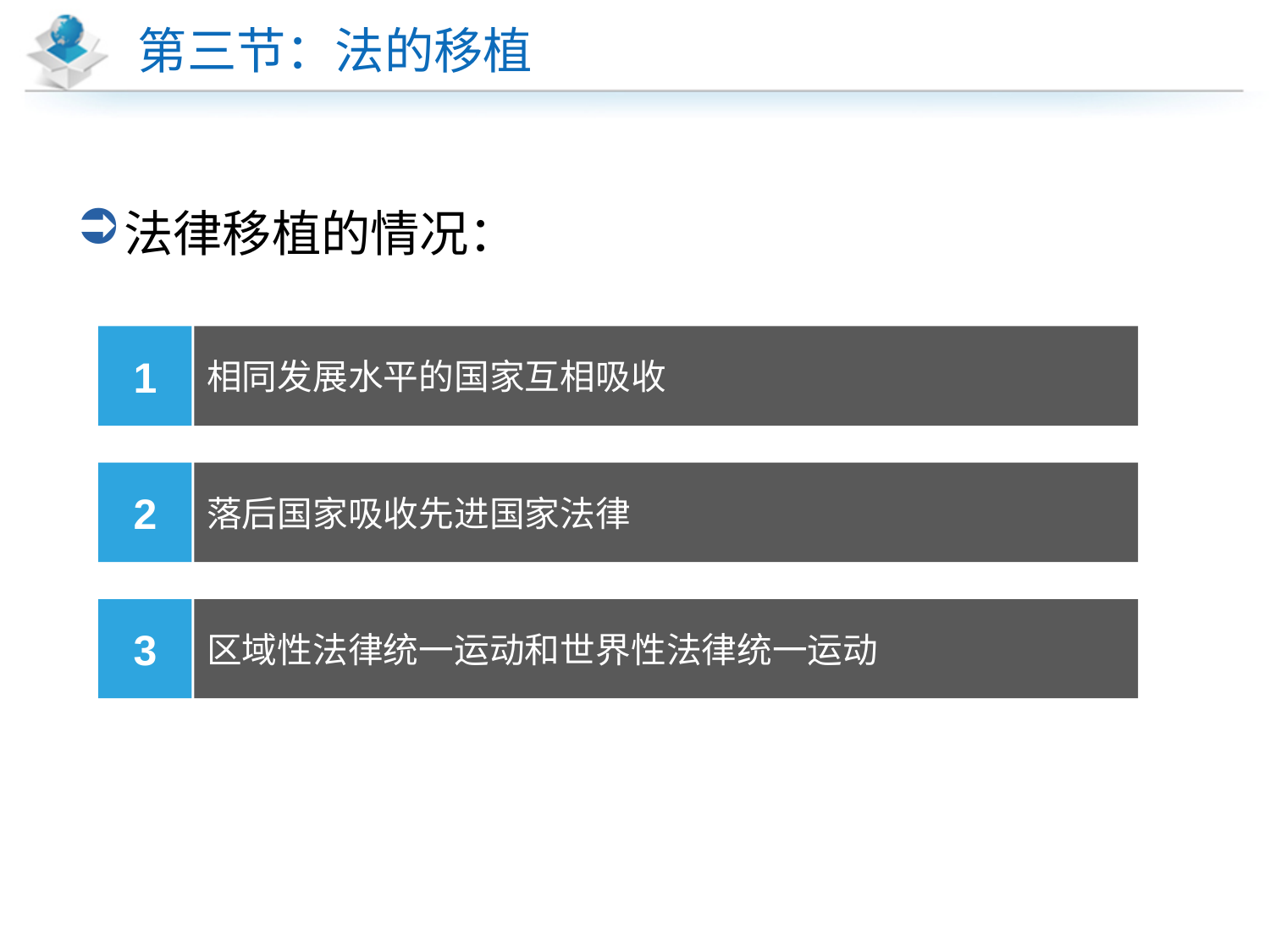

# 第三节：法的移植
法律移植的情况：
1
相同发展水平的国家互相吸收
2
落后国家吸收先进国家法律
3
区域性法律统一运动和世界性法律统一运动